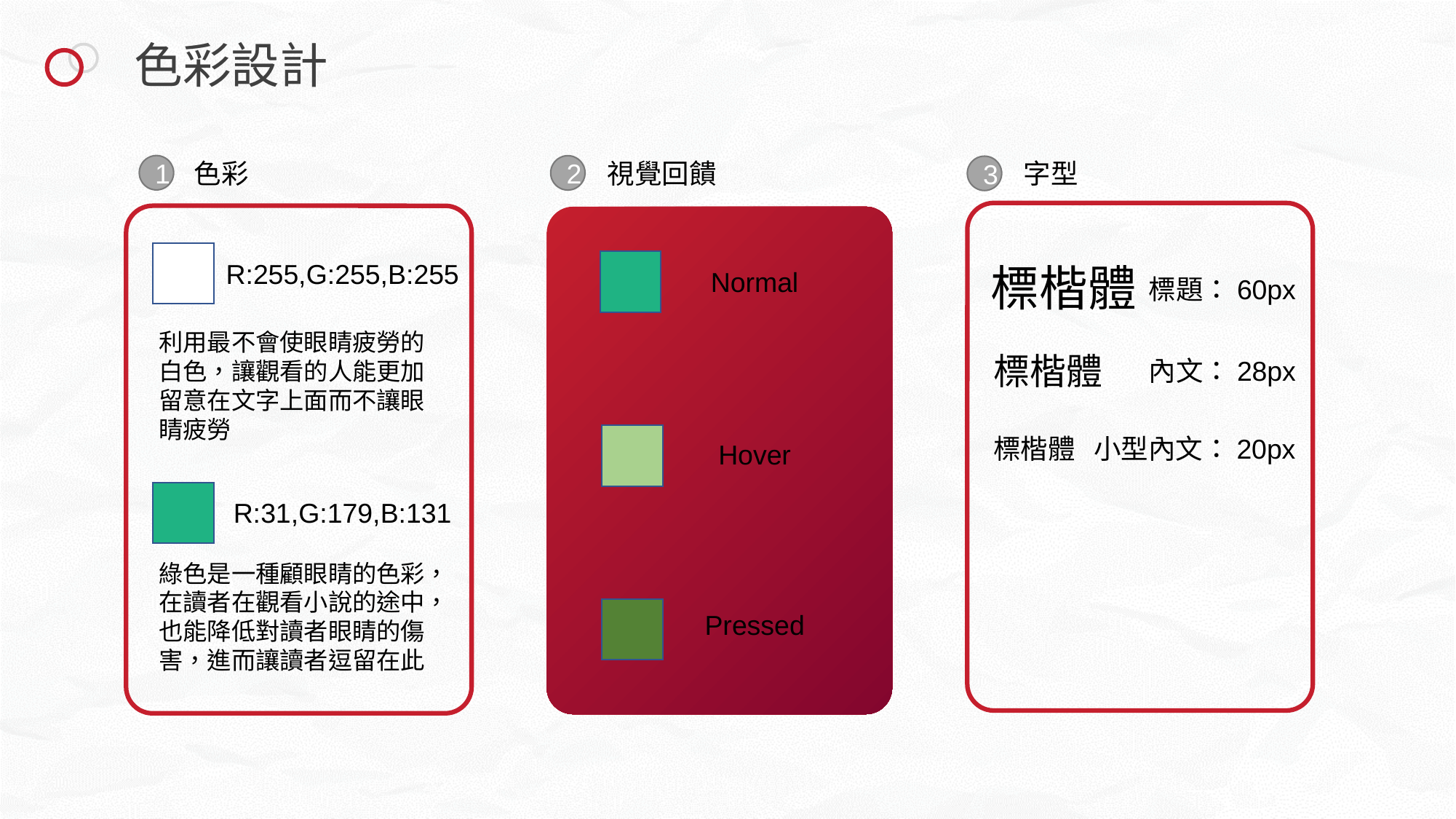

色彩設計

色彩
視覺回饋
字型
1
2
3

R:255,G:255,B:255

標楷體
Normal
標題：60px
利用最不會使眼睛疲勞的白色，讓觀看的人能更加留意在文字上面而不讓眼睛疲勞
標楷體
內文：28px

標楷體
小型內文：20px
Hover

R:31,G:179,B:131
綠色是一種顧眼睛的色彩，在讀者在觀看小說的途中，也能降低對讀者眼睛的傷害，進而讓讀者逗留在此

Pressed